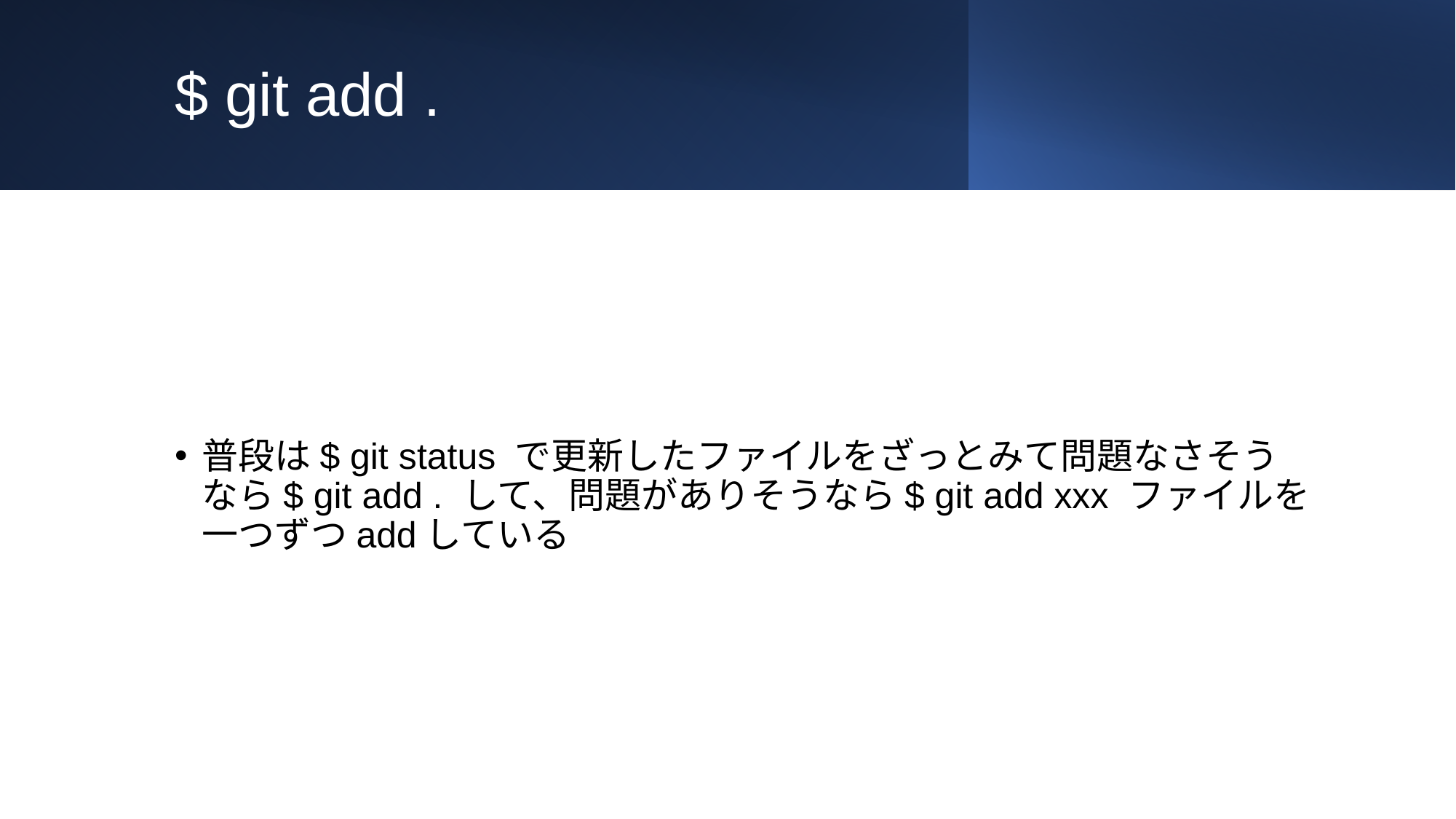

# $ git add .
普段は$ git status で更新したファイルをざっとみて問題なさそうなら$ git add . して、問題がありそうなら$ git add xxx ファイルを一つずつaddしている